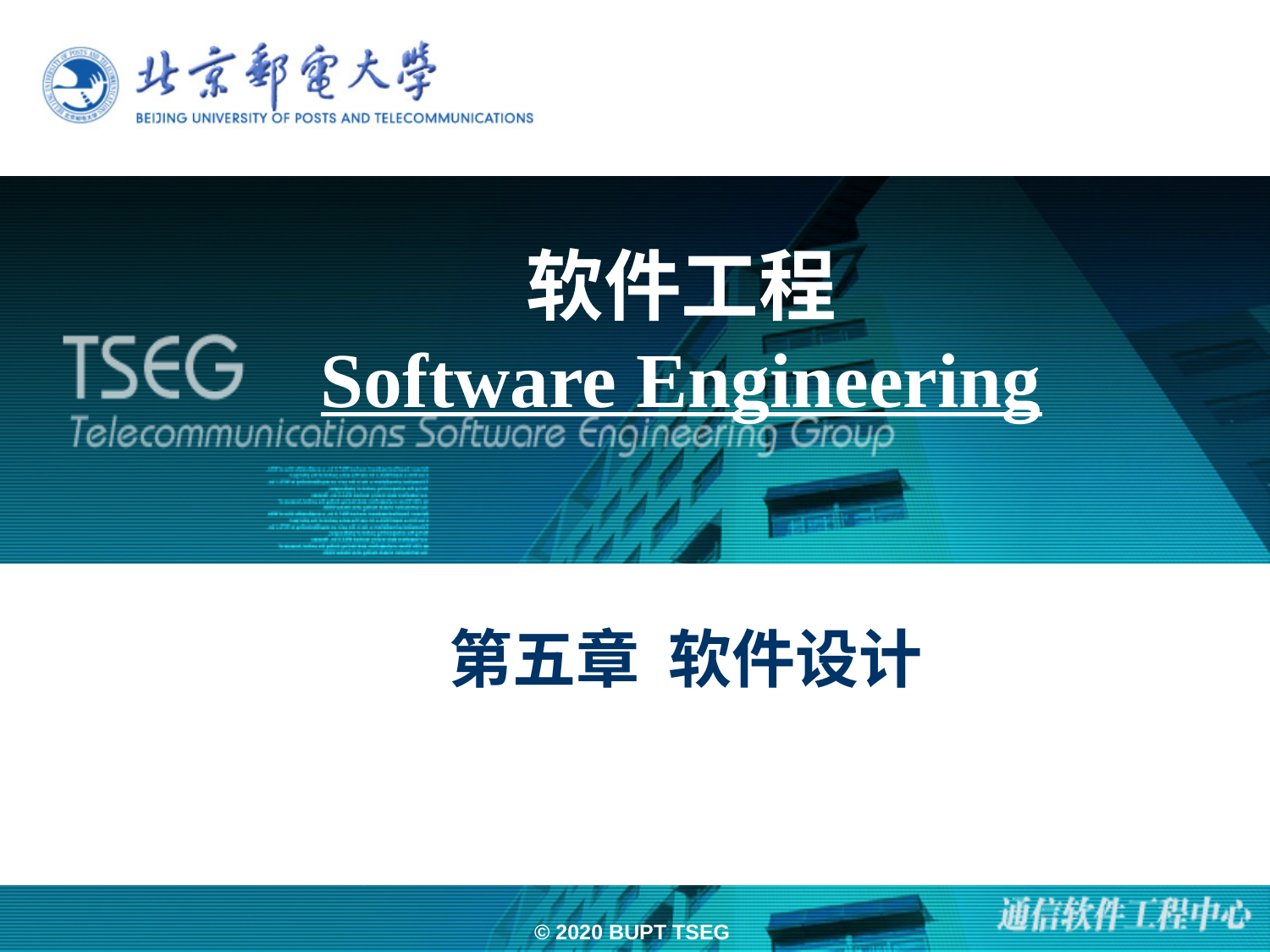

# 软件工程 Software Engineering
第五章  软件设计

© 2020 BUPT TSEG